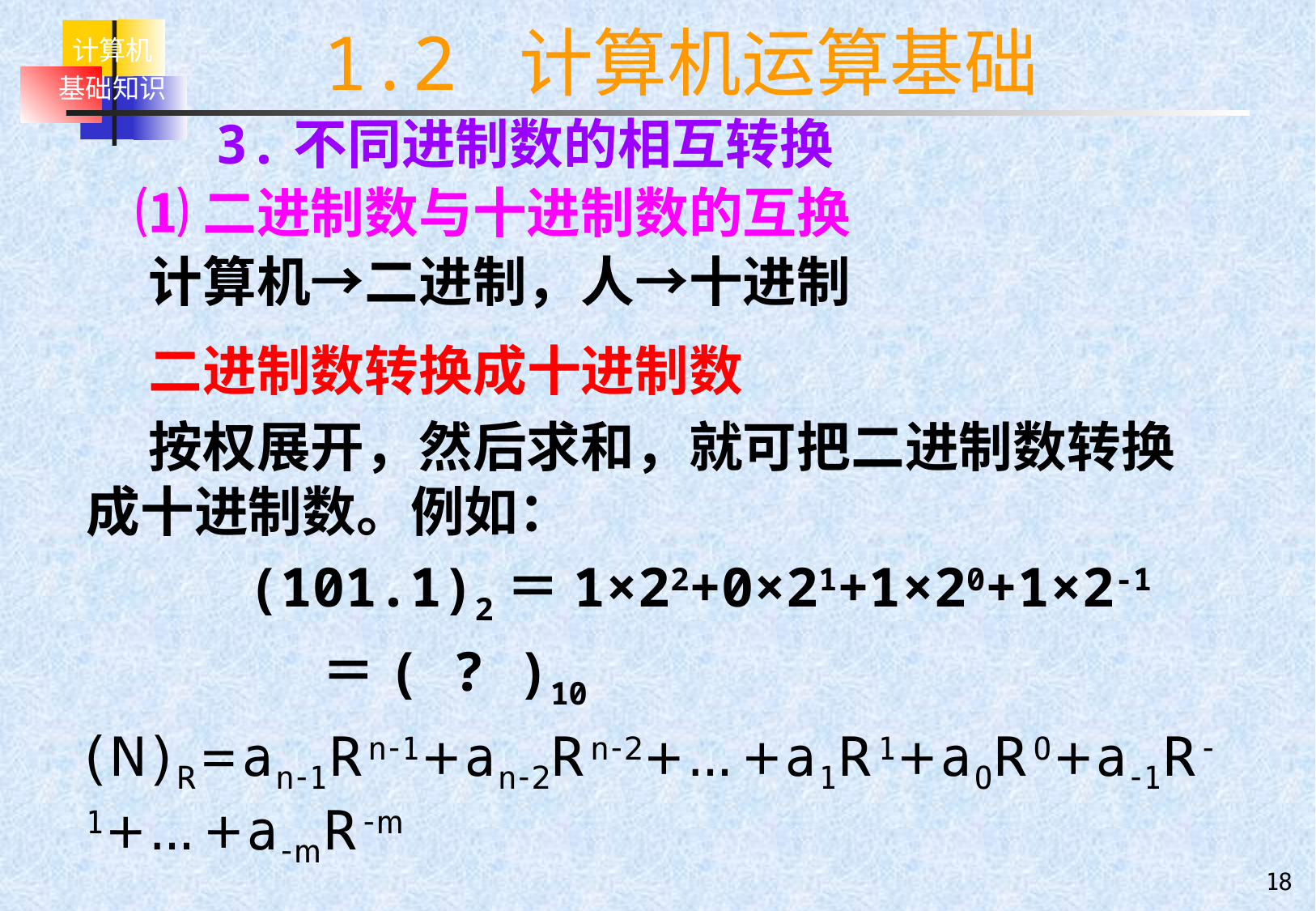

# 1.2 计算机运算基础
    3.不同进制数的相互转换
    ⑴二进制数与十进制数的互换
    计算机→二进制，人→十进制
    二进制数转换成十进制数
    按权展开，然后求和，就可把二进制数转换成十进制数。例如：
     (101.1)2＝1×22+0×21+1×20+1×2-1
                  ＝( ? )10
(N)R=an-1Rn-1+an-2Rn-2+…+a1R1+a0R0+a-1R-1+…+a-mR-m
18